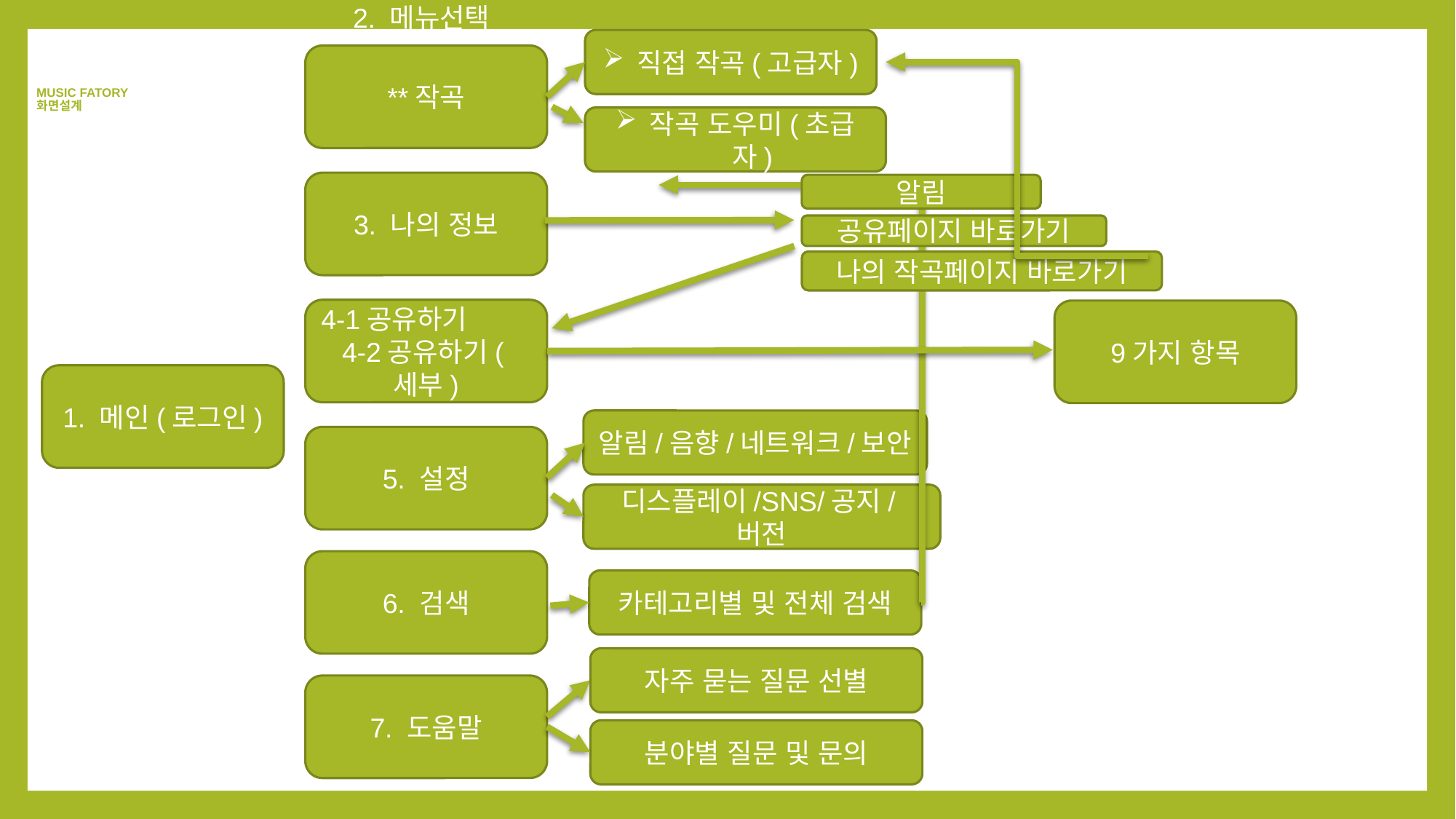

2. 메뉴선택
직접 작곡(고급자)
**작곡
# MUSIC FATORY 화면설계
작곡 도우미(초급자)
3. 나의 정보
알림
공유페이지 바로가기
나의 작곡페이지 바로가기
4-1공유하기
4-2공유하기(세부)
9가지 항목
1. 메인(로그인)
알림/음향/네트워크/보안
5. 설정
디스플레이/SNS/공지/버전
6. 검색
카테고리별 및 전체 검색
자주 묻는 질문 선별
7. 도움말
분야별 질문 및 문의